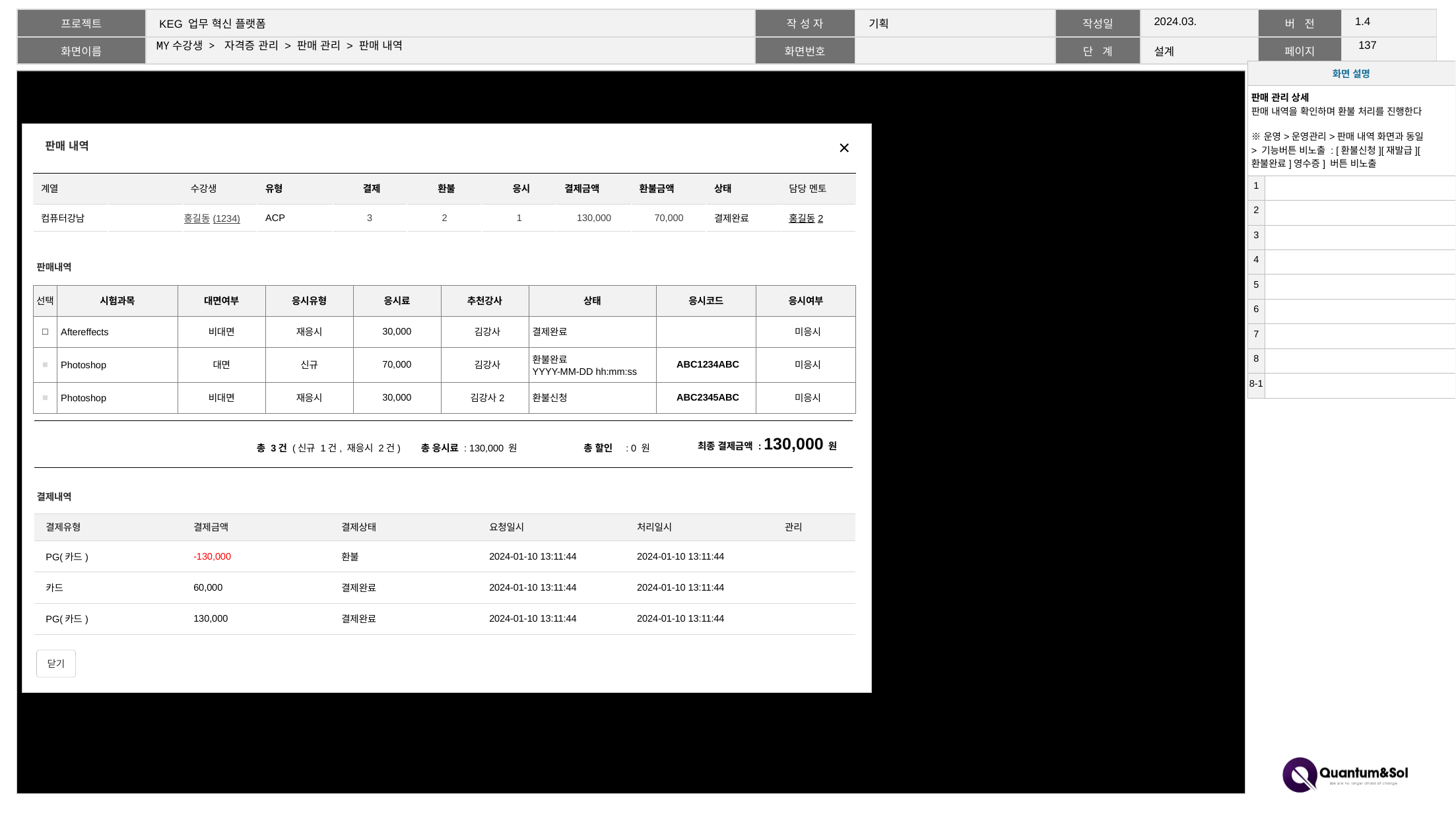

137

# MY수강생 > 자격증 관리 > 판매 관리 > 판매 내역
| 화면 설명 |  |
| --- | --- |
| 판매 관리 상세 판매 내역을 확인하며 환불 처리를 진행한다 ※운영>운영관리>판매 내역 화면과 동일 > 기능버튼 비노출 : [환불신청][재발급][환불완료]영수증] 버튼 비노출 |  |
| 1 |  |
| 2 |  |
| 3 |  |
| 4 |  |
| 5 |  |
| 6 |  |
| 7 |  |
| 8 |  |
| 8-1 |  |
판매 내역
| 계열 |  | 수강생 | 유형 | 결제 | 환불 | 응시 | 결제금액 | 환불금액 | 상태 | 담당 멘토 |
| --- | --- | --- | --- | --- | --- | --- | --- | --- | --- | --- |
| 컴퓨터강남 |  | 홍길동(1234) | ACP | 3 | 2 | 1 | 130,000 | 70,000 | 결제완료 | 홍길동2 |
판매내역
| 선택 | 시험과목 | 대면여부 | 응시유형 | 응시료 | 추천강사 | 상태 | 응시코드 | 응시여부 |
| --- | --- | --- | --- | --- | --- | --- | --- | --- |
| □ | Aftereffects | 비대면 | 재응시 | 30,000 | 김강사 | 결제완료 |  | 미응시 |
| ■ | Photoshop | 대면 | 신규 | 70,000 | 김강사 | 환불완료 YYYY-MM-DD hh:mm:ss | ABC1234ABC | 미응시 |
| ■ | Photoshop | 비대면 | 재응시 | 30,000 | 김강사2 | 환불신청 | ABC2345ABC | 미응시 |
| 총 3건 (신규 1건, 재응시 2건) | 총 응시료 : 130,000 원 | 총 할인 : 0 원 | 최종 결제금액 : 130,000 원 |
| --- | --- | --- | --- |
결제내역
| 결제유형 | 결제금액 | 결제상태 | 요청일시 | 처리일시 | 관리 |
| --- | --- | --- | --- | --- | --- |
| PG(카드) | -130,000 | 환불 | 2024-01-10 13:11:44 | 2024-01-10 13:11:44 |  |
| 카드 | 60,000 | 결제완료 | 2024-01-10 13:11:44 | 2024-01-10 13:11:44 |  |
| PG(카드) | 130,000 | 결제완료 | 2024-01-10 13:11:44 | 2024-01-10 13:11:44 |  |
닫기